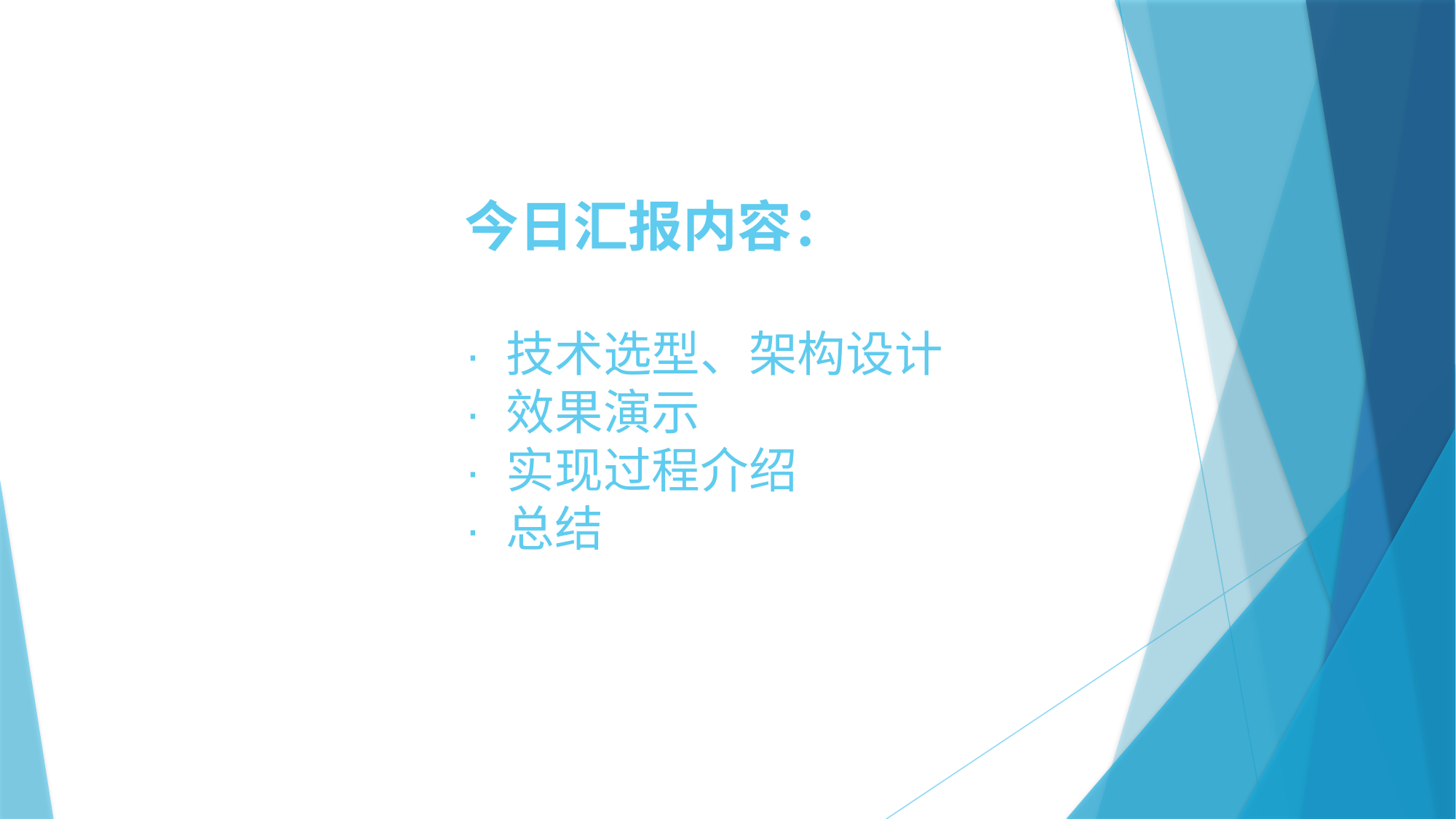

# 今日汇报内容： · 技术选型、架构设计 · 效果演示 · 实现过程介绍 · 总结